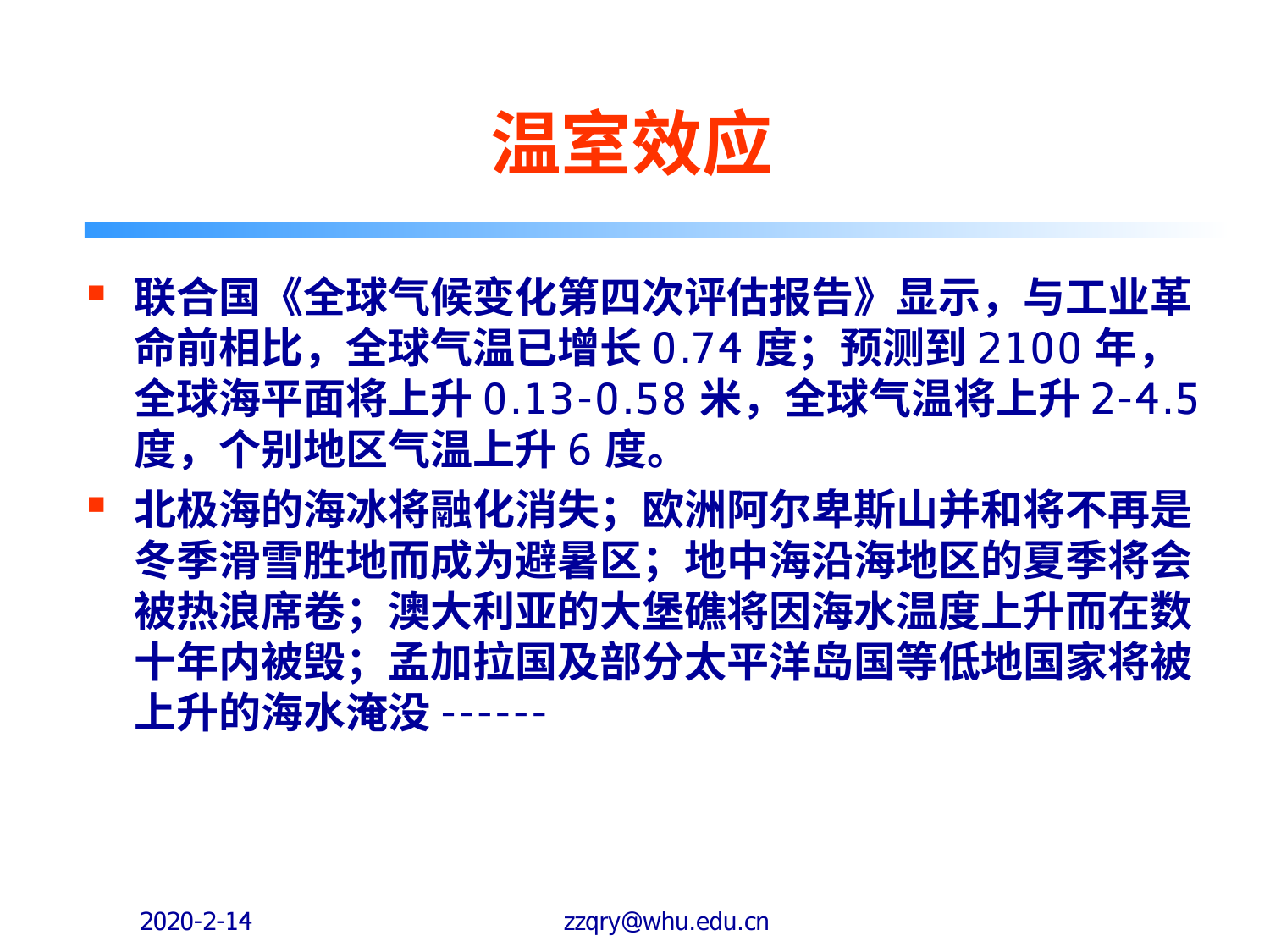

# 温室效应
联合国《全球气候变化第四次评估报告》显示，与工业革命前相比，全球气温已增长0.74度；预测到2100年，全球海平面将上升0.13-0.58米，全球气温将上升2-4.5度，个别地区气温上升6度。
北极海的海冰将融化消失；欧洲阿尔卑斯山并和将不再是冬季滑雪胜地而成为避暑区；地中海沿海地区的夏季将会被热浪席卷；澳大利亚的大堡礁将因海水温度上升而在数十年内被毁；孟加拉国及部分太平洋岛国等低地国家将被上升的海水淹没------
2020-2-14
zzqry@whu.edu.cn